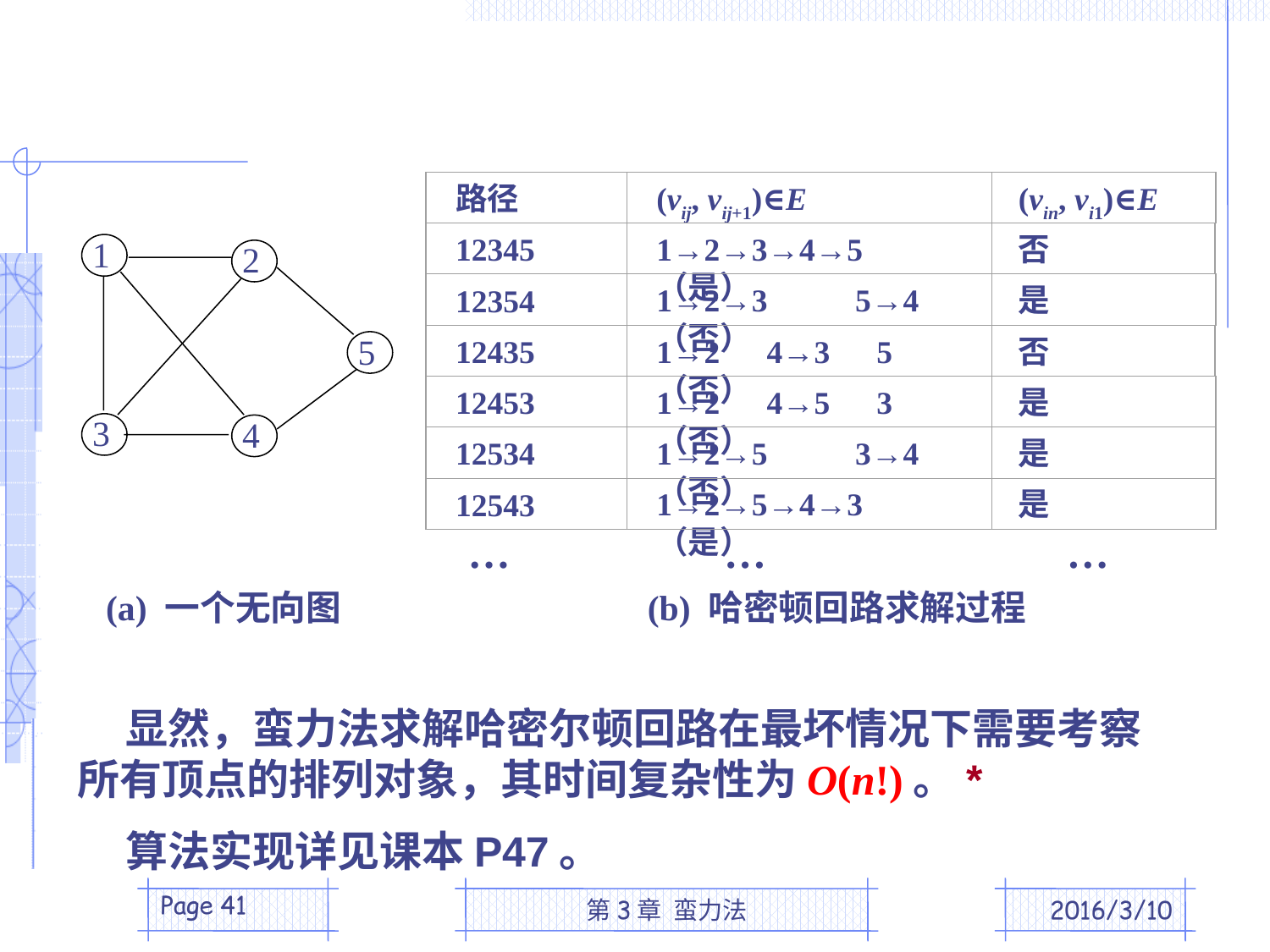

路径

(vij, vij+1)∈E

(vin, vi1)∈E

是

是

是

是

12345

1→2→3→4→5（是）

否

否

1
2

5

3
4

12354

1→2→3  5→4  （否）

12435

1→2  4→3  5    （否）

12453

1→2  4→5  3    （否）

12534

1→2→5  3→4  （否）

12543

1→2→5→4→3（是）

…
…
…
(a) 一个无向图                                     (b) 哈密顿回路求解过程

    显然，蛮力法求解哈密尔顿回路在最坏情况下需要考察所有顶点的排列对象，其时间复杂性为O(n!)。*
    算法实现详见课本P47。
Page 41
第3章  蛮力法
2016/3/10